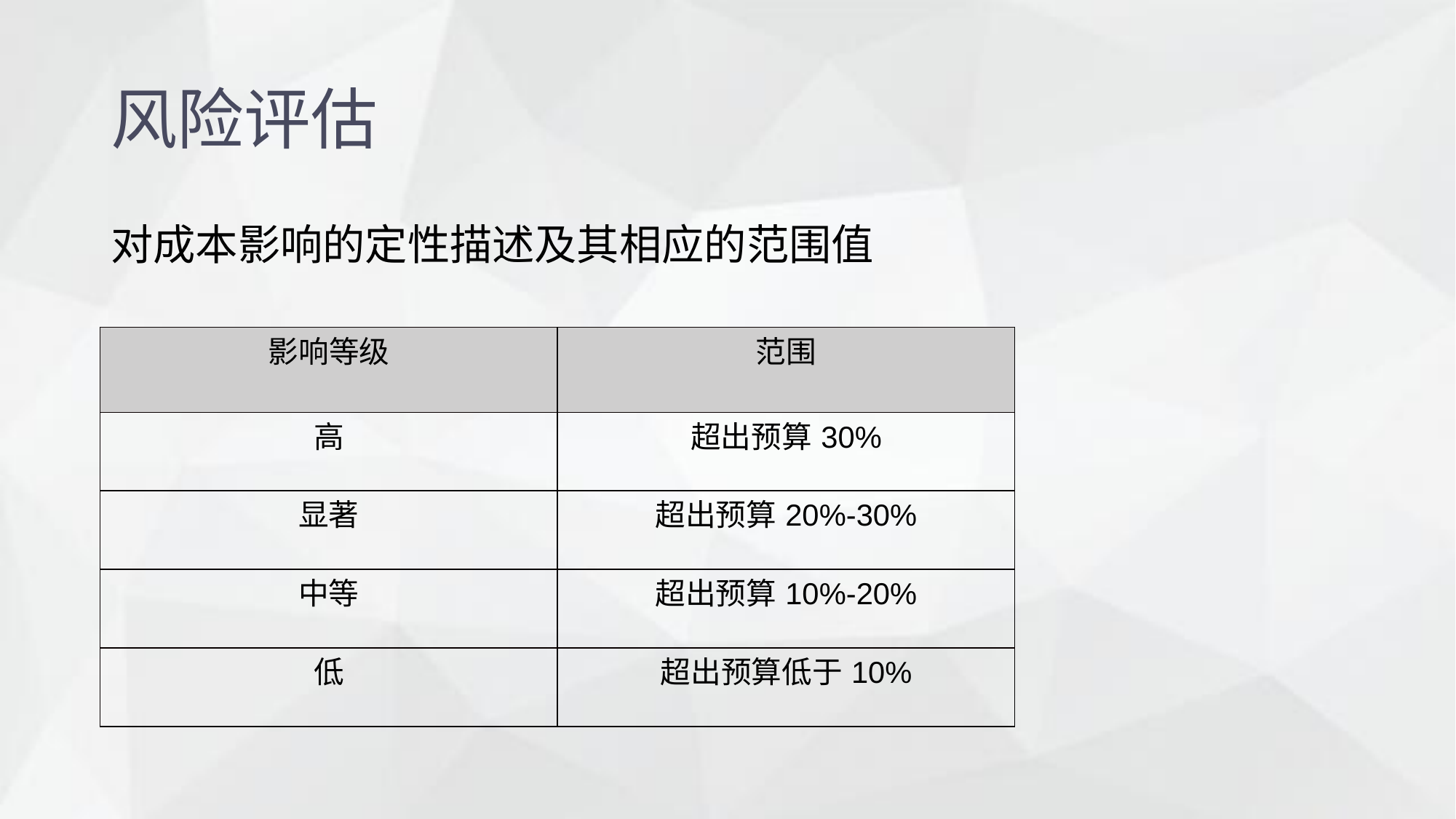

风险评估
对成本影响的定性描述及其相应的范围值
| 影响等级 | 范围 |
| --- | --- |
| 高 | 超出预算30% |
| 显著 | 超出预算20%-30% |
| 中等 | 超出预算10%-20% |
| 低 | 超出预算低于10% |